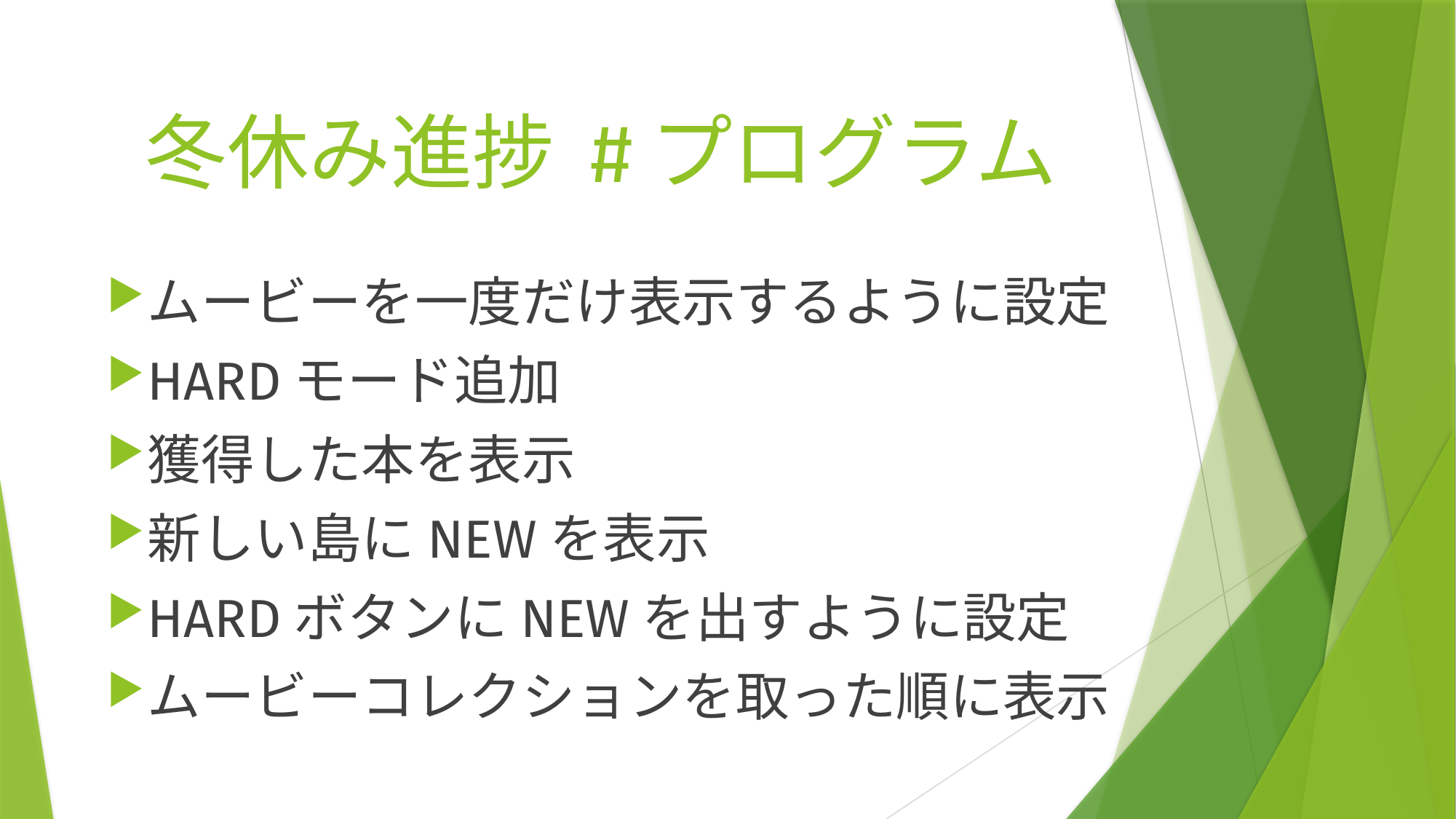

# 冬休み進捗 #プログラム
ムービーを一度だけ表示するように設定
HARDモード追加
獲得した本を表示
新しい島にNEWを表示
HARDボタンにNEWを出すように設定
ムービーコレクションを取った順に表示